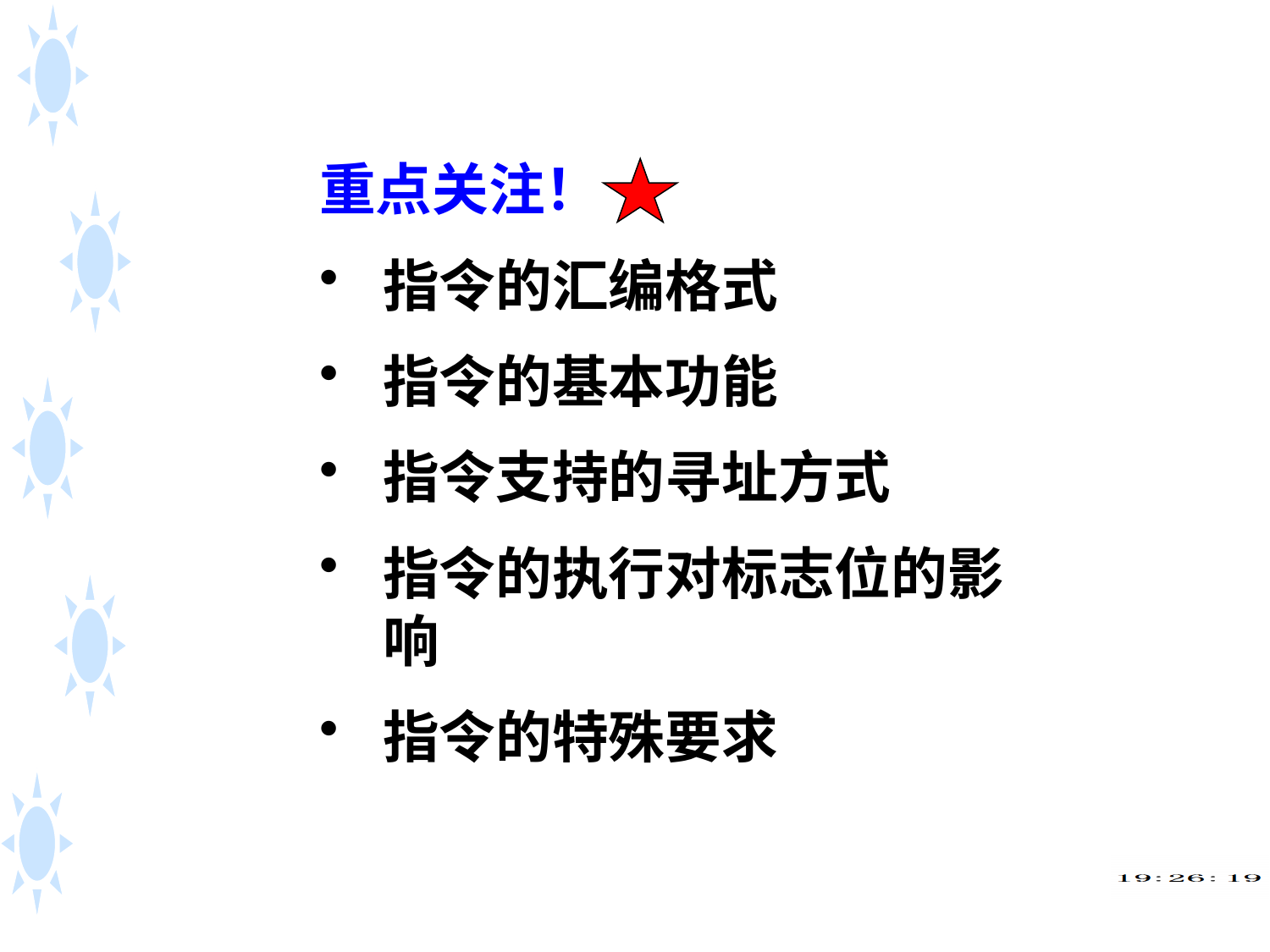

重点关注！
指令的汇编格式
指令的基本功能
指令支持的寻址方式
指令的执行对标志位的影响
指令的特殊要求